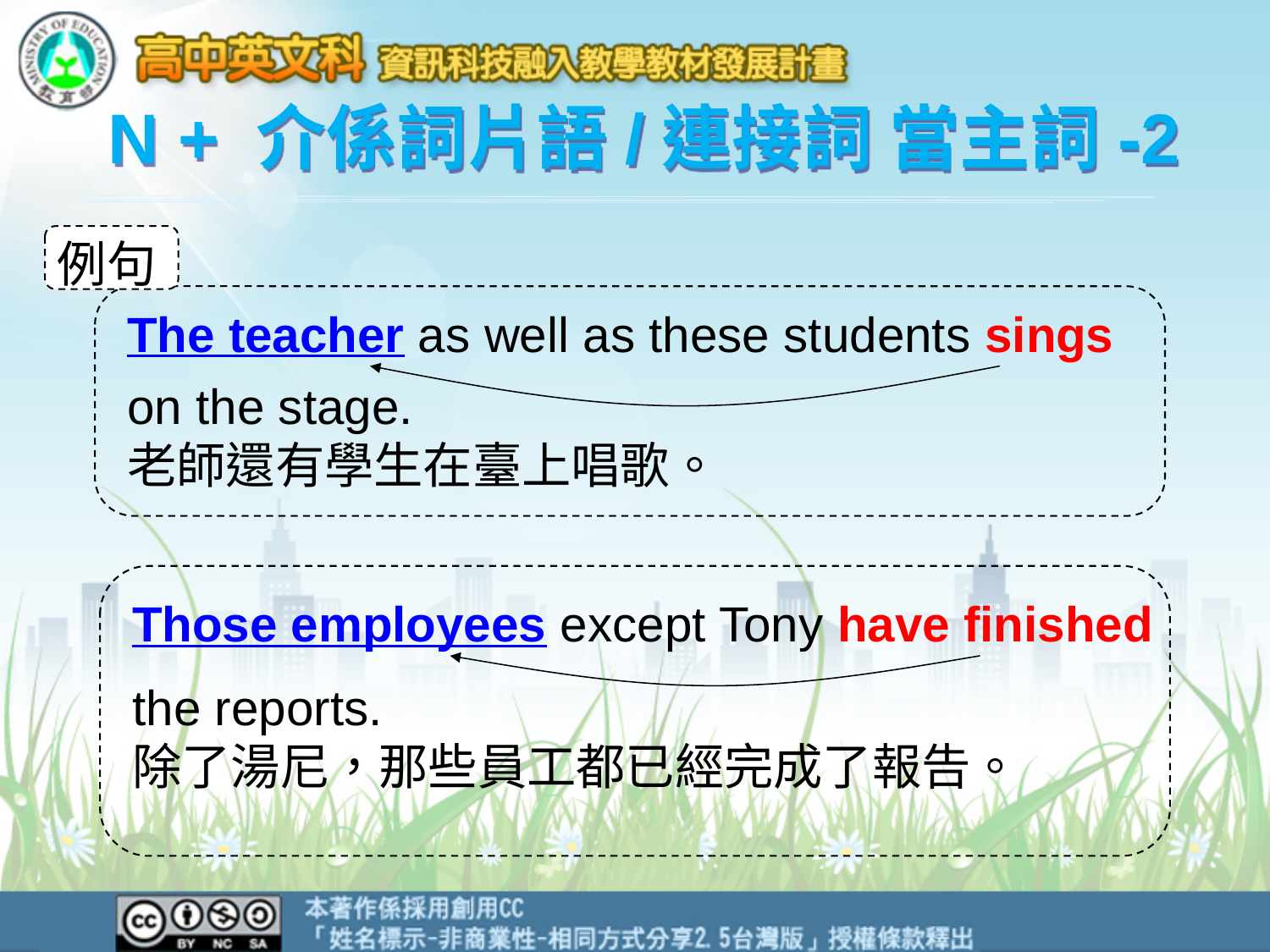

N + 介係詞片語/連接詞 當主詞-2

例句

The teacher as well as these students sings

on the stage.
老師還有學生在臺上唱歌。

Those employees except Tony have finished
the reports.
除了湯尼，那些員工都已經完成了報告。